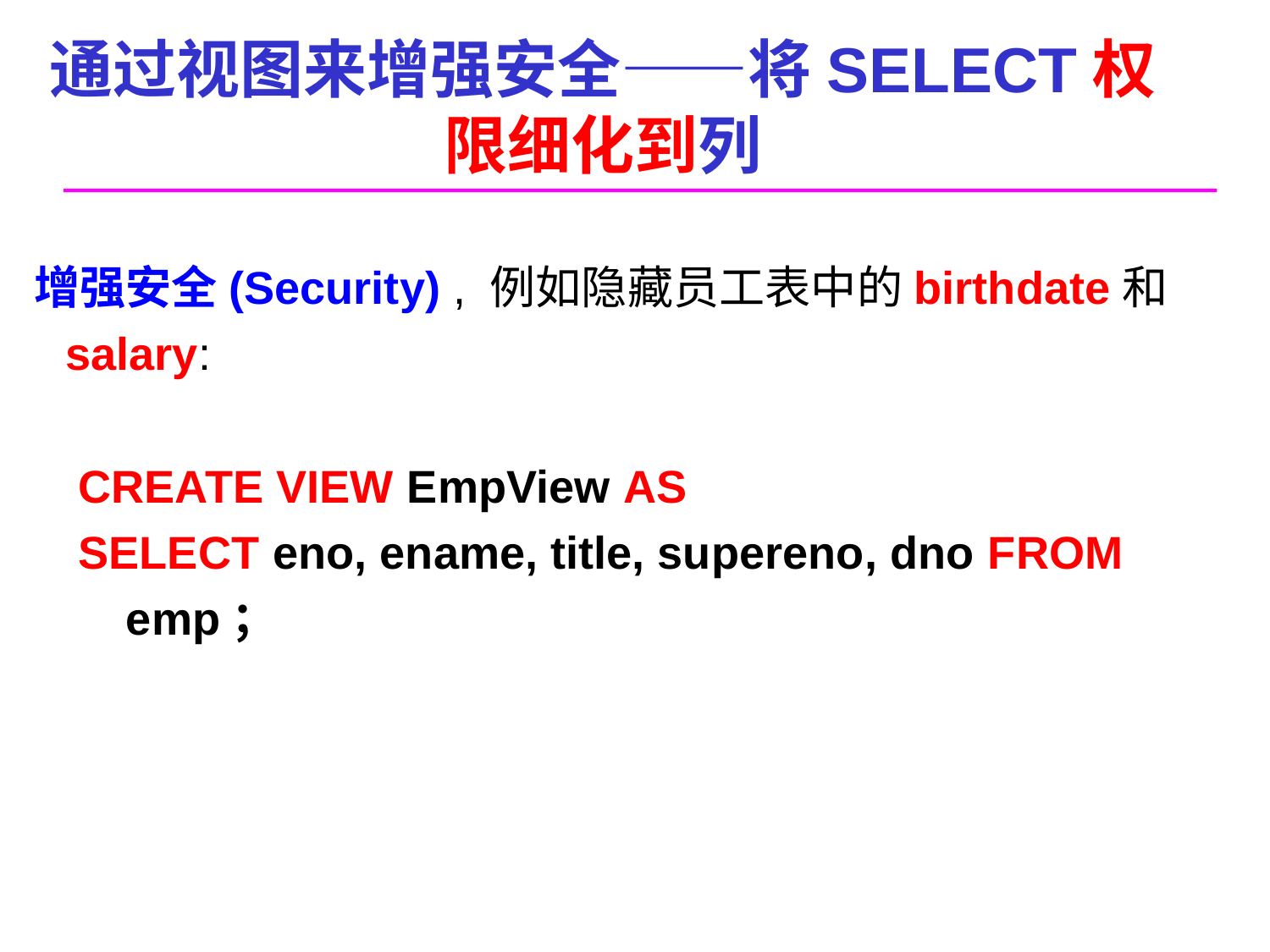

# 通过视图来增强安全——将SELECT权限细化到列

 增强安全(Security) , 例如隐藏员工表中的birthdate和 salary:

CREATE VIEW EmpView AS
SELECT eno, ename, title, supereno, dno FROM emp；